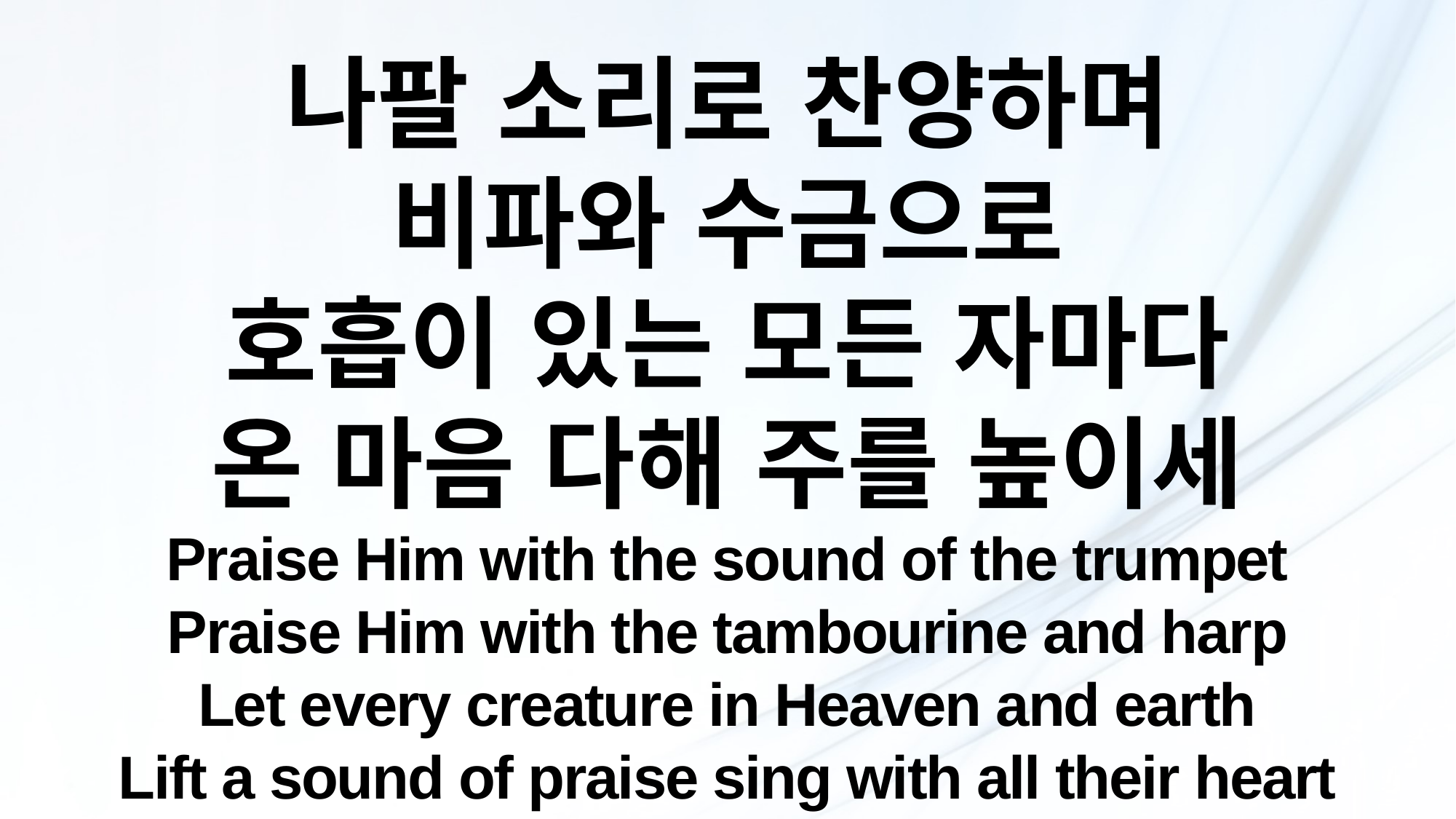

나팔 소리로 찬양하며
비파와 수금으로
호흡이 있는 모든 자마다
온 마음 다해 주를 높이세
Praise Him with the sound of the trumpet
Praise Him with the tambourine and harp
Let every creature in Heaven and earth
Lift a sound of praise sing with all their heart